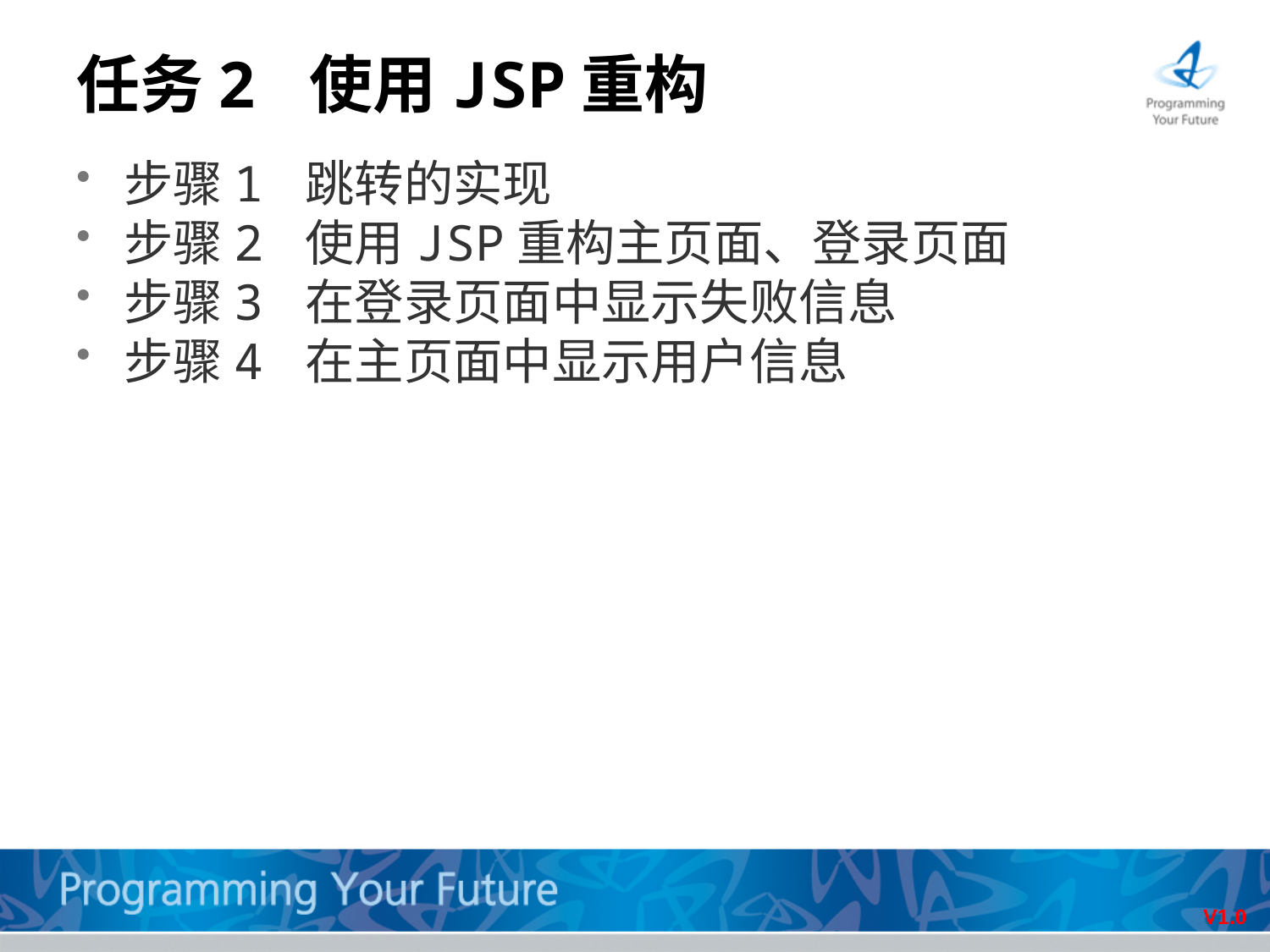

# 任务2 使用JSP重构
步骤1 跳转的实现
步骤2 使用JSP重构主页面、登录页面
步骤3 在登录页面中显示失败信息
步骤4 在主页面中显示用户信息